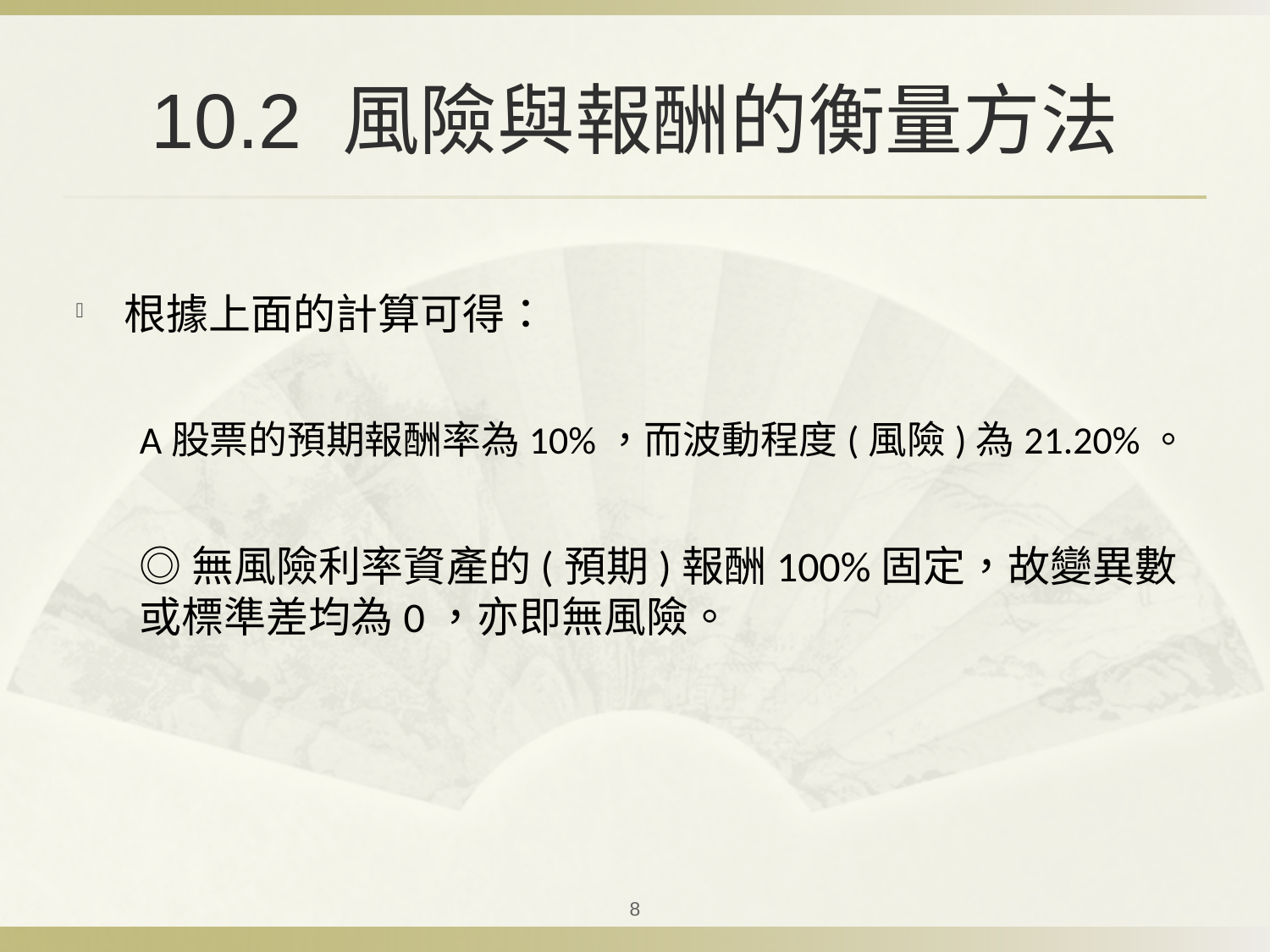

# 10.2 風險與報酬的衡量方法

根據上面的計算可得：

A股票的預期報酬率為10%，而波動程度(風險)為21.20%。

◎無風險利率資產的(預期)報酬100%固定，故變異數或標準差均為0，亦即無風險。

8